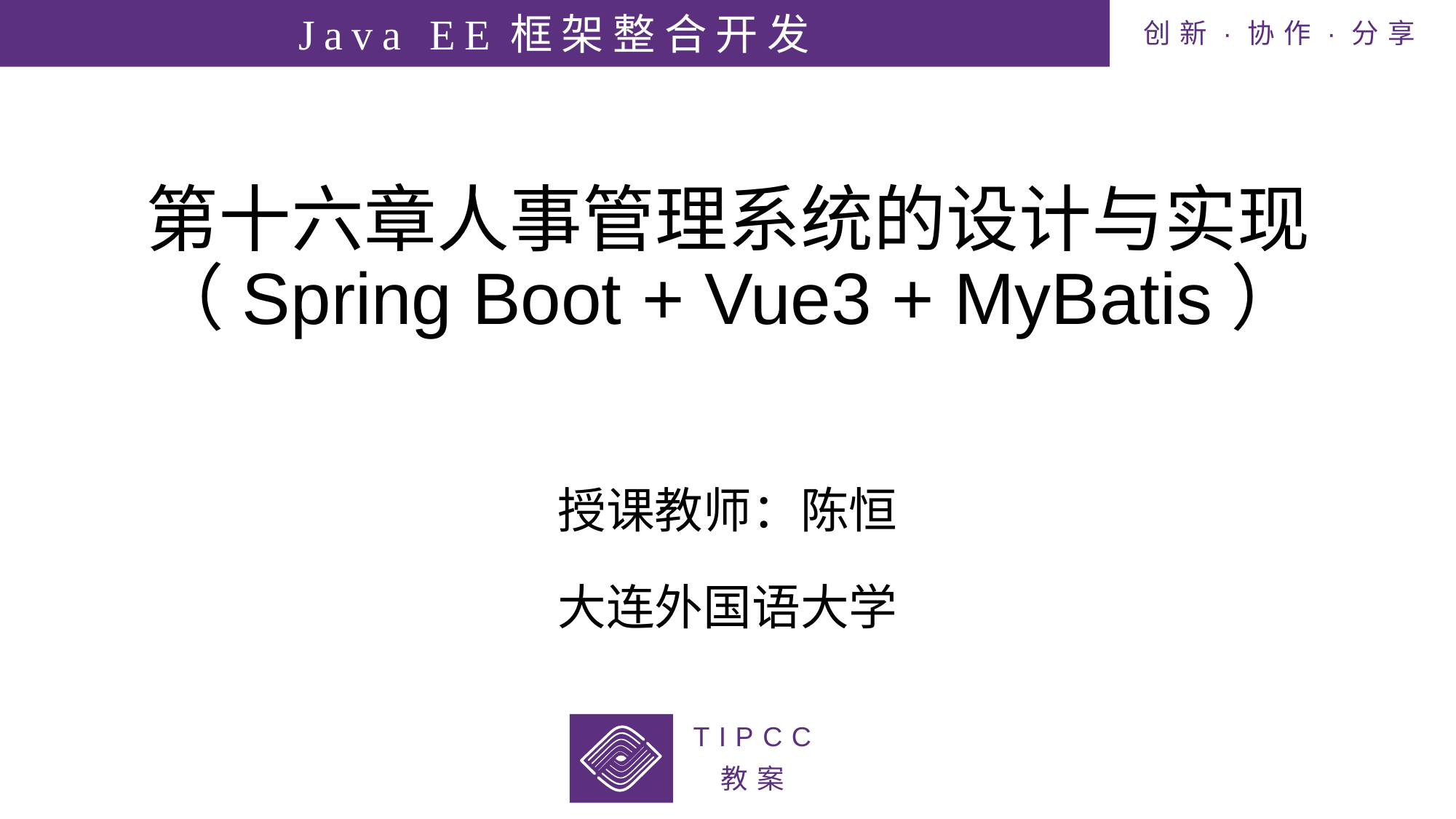

# 第十六章人事管理系统的设计与实现（Spring Boot + Vue3 + MyBatis）
授课教师：陈恒
大连外国语大学